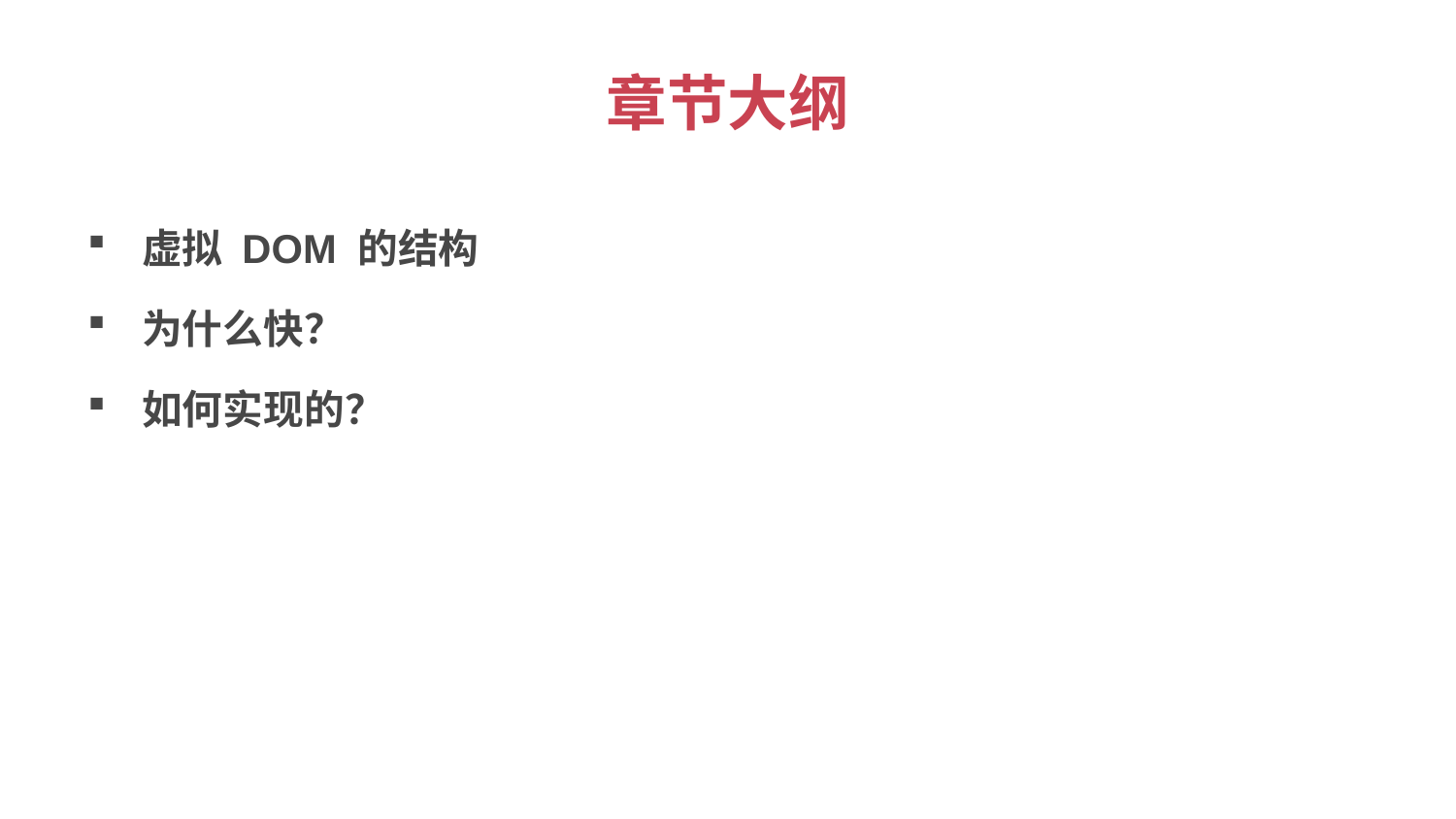

# 章节大纲
虚拟 DOM 的结构
为什么快？
如何实现的？